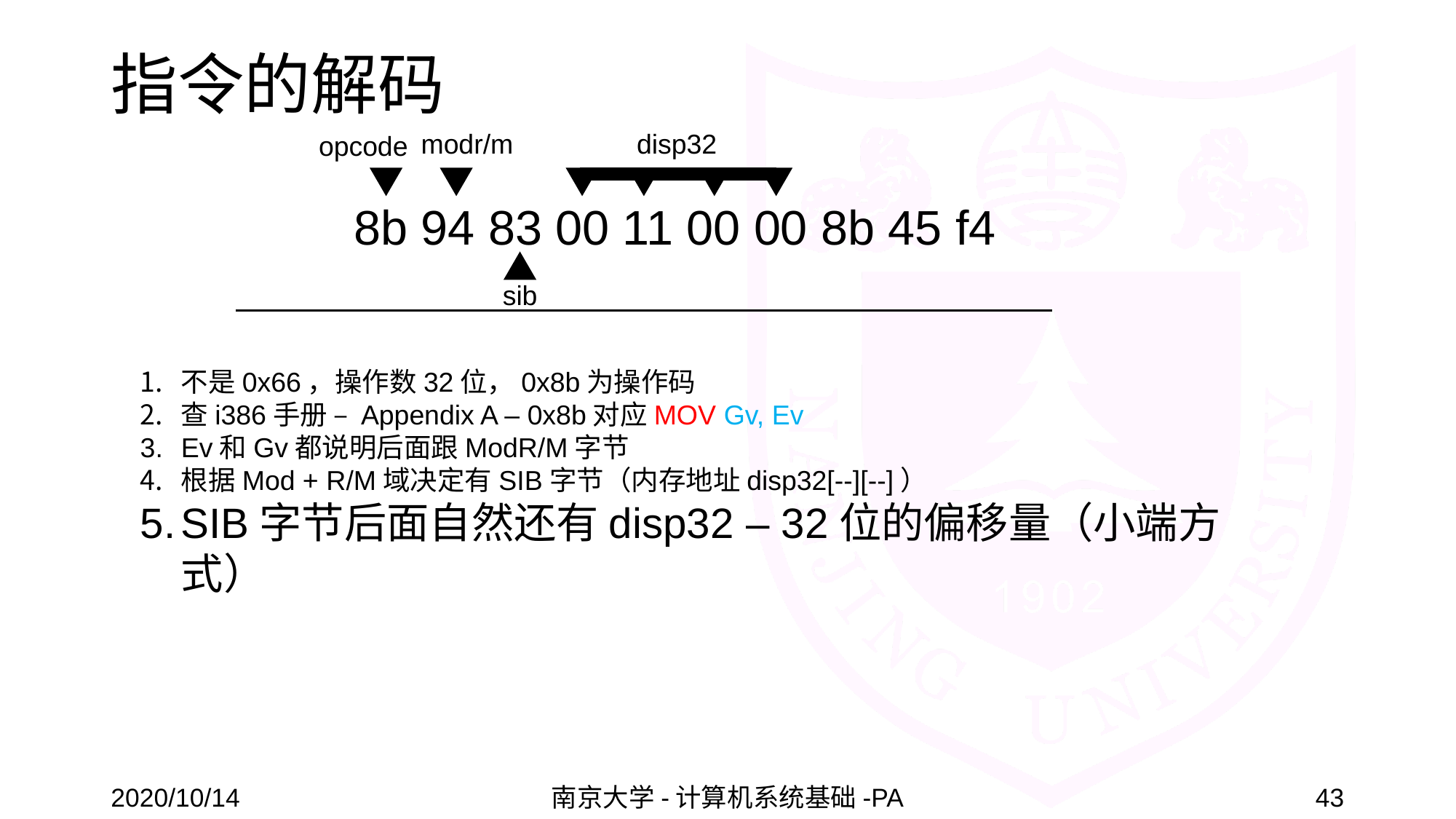

# 指令的解码
disp32
modr/m
opcode

8b 94 83 00 11 00 00 8b 45 f4

sib
不是0x66，操作数32位，0x8b为操作码
查i386手册 – Appendix A – 0x8b对应MOV Gv, Ev
Ev和Gv都说明后面跟ModR/M字节
根据Mod + R/M域决定有SIB字节（内存地址disp32[--][--]）
SIB字节后面自然还有disp32 – 32位的偏移量（小端方式）
2020/10/14
南京大学-计算机系统基础-PA
43